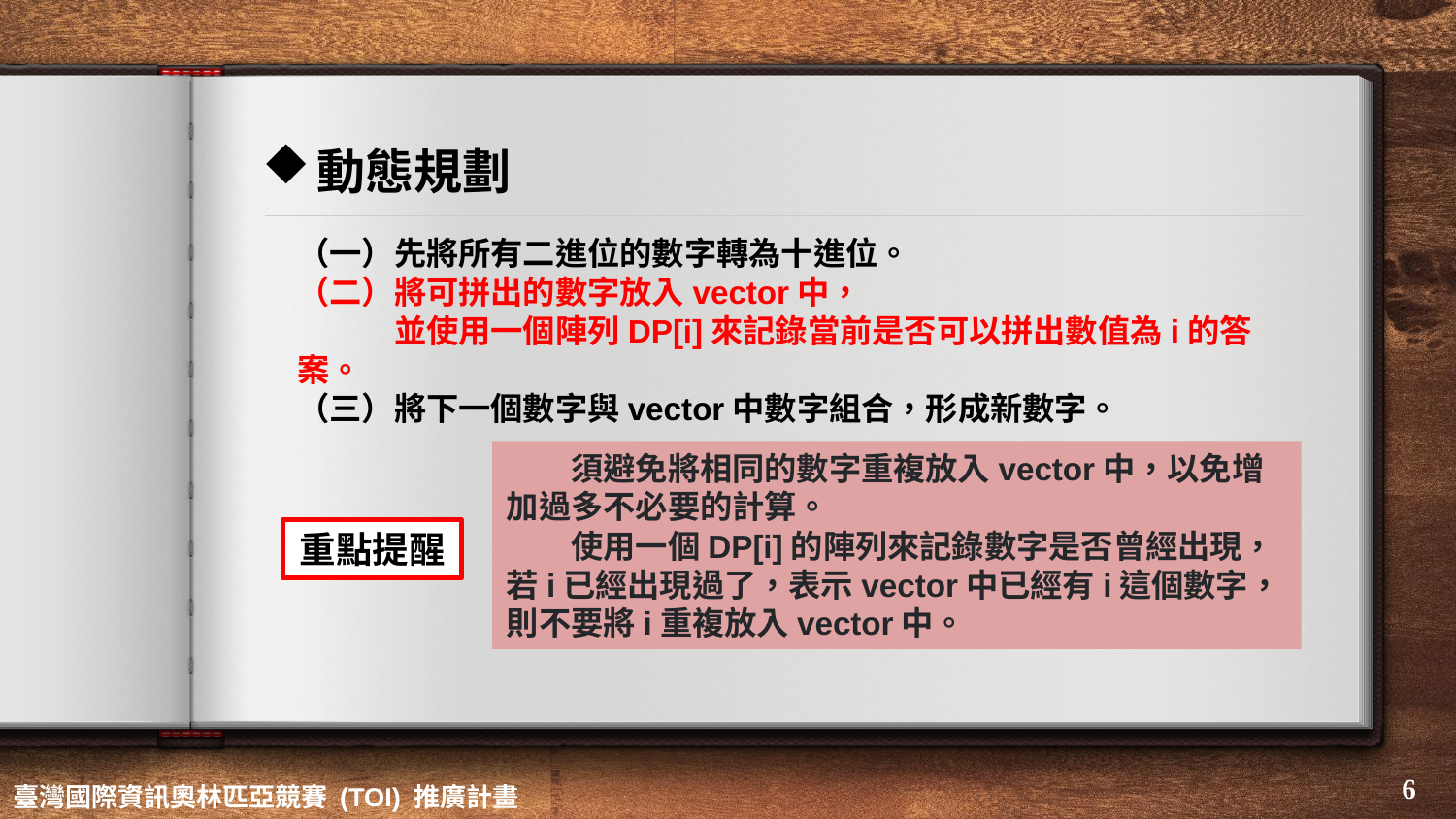

# 動態規劃
（一）先將所有二進位的數字轉為十進位。
（二）將可拼出的數字放入vector中，
　　　並使用一個陣列DP[i]來記錄當前是否可以拼出數值為i的答案。
（三）將下一個數字與vector中數字組合，形成新數字。
　　須避免將相同的數字重複放入vector中，以免增加過多不必要的計算。
　　使用一個DP[i]的陣列來記錄數字是否曾經出現，若i已經出現過了，表示vector中已經有i這個數字，則不要將i重複放入vector中。
重點提醒
6